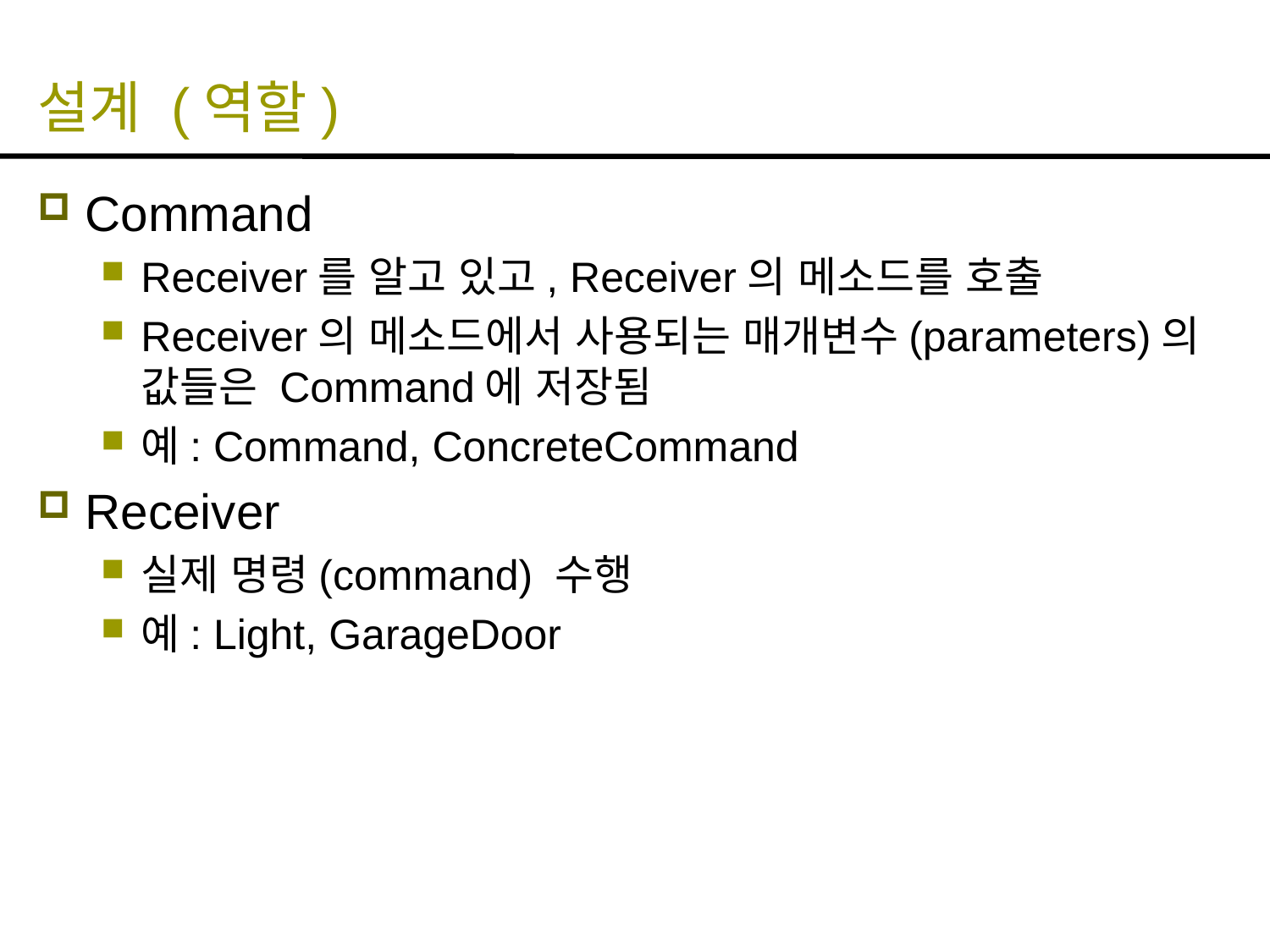

# 설계 (역할)
Command
Receiver를 알고 있고, Receiver의 메소드를 호출
Receiver의 메소드에서 사용되는 매개변수(parameters)의 값들은 Command에 저장됨
예: Command, ConcreteCommand
Receiver
실제 명령(command) 수행
예: Light, GarageDoor